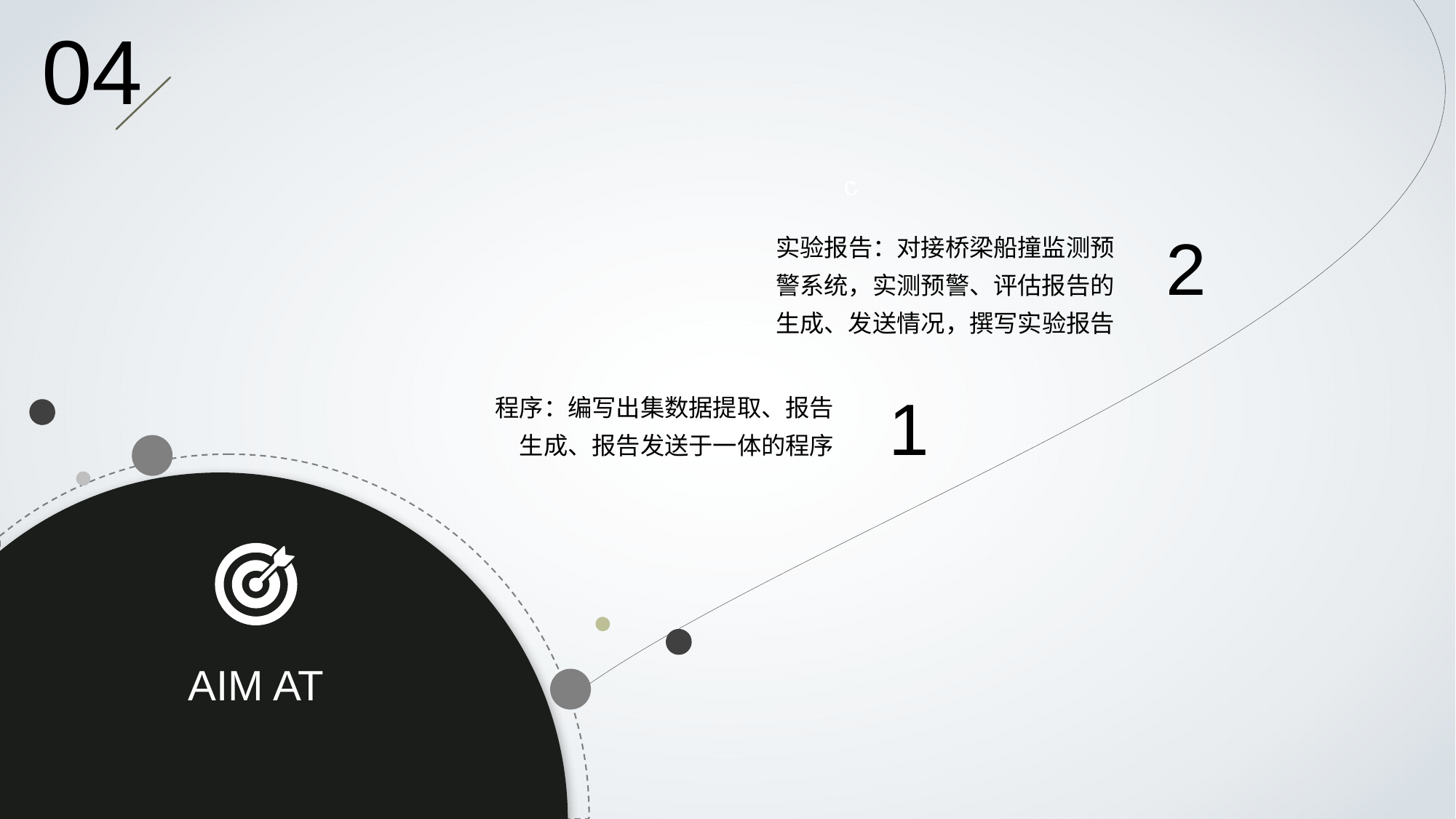

c
04
2
实验报告：对接桥梁船撞监测预警系统，实测预警、评估报告的生成、发送情况，撰写实验报告

1
程序：编写出集数据提取、报告生成、报告发送于一体的程序

AIM AT